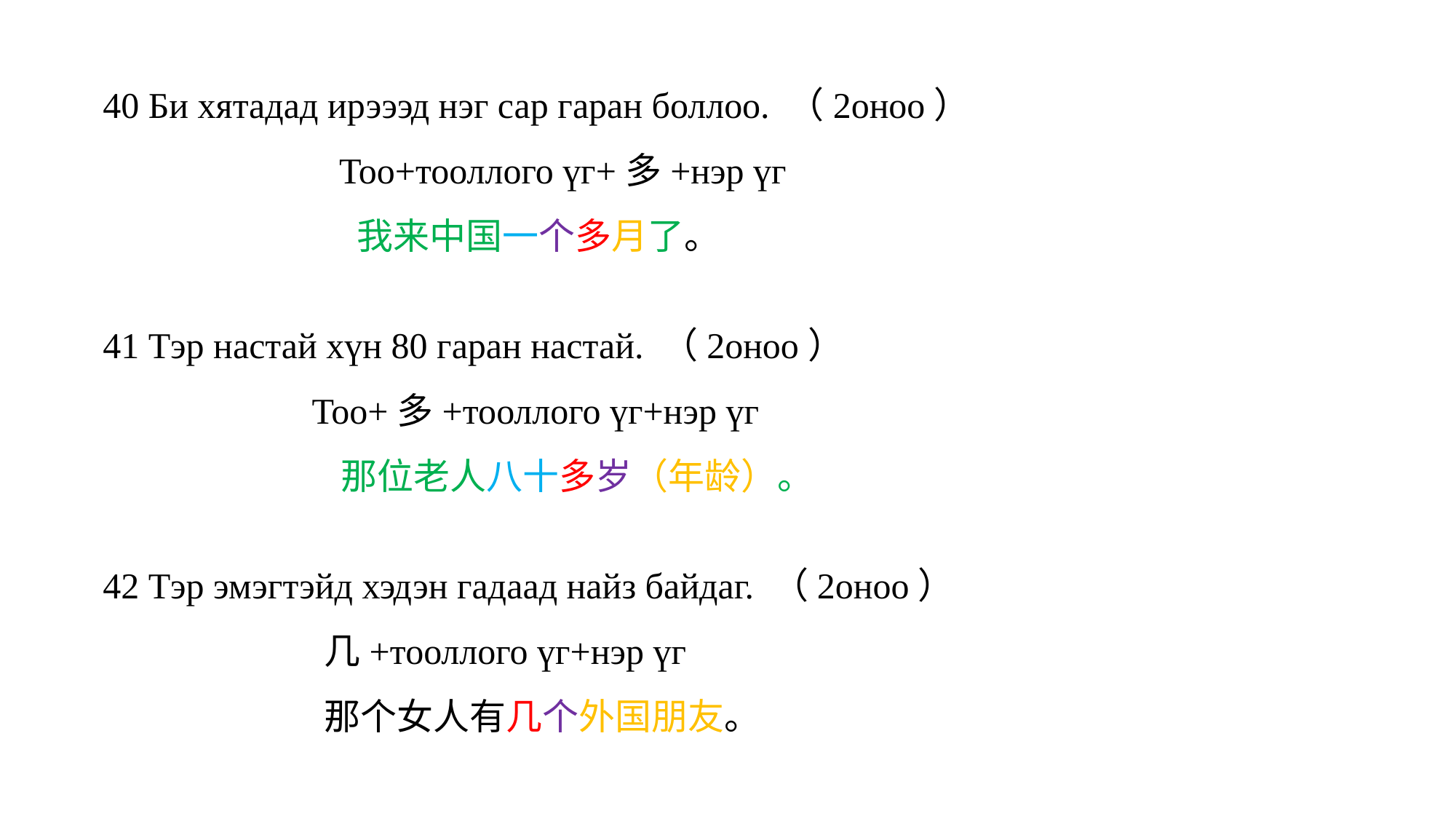

40 Би хятадад ирэээд нэг сар гаран боллоо. （2оноо）
                          Тоо+тооллого үг+多+нэр үг
                              我来中国一个多月了。

41 Тэр настай хүн 80 гаран настай. （2оноо）
                       Тоо+多+тооллого үг+нэр үг
                            那位老人八十多岁（年龄）。

42 Тэр эмэгтэйд хэдэн гадаад найз байдаг. （2оноо）
                          几+тооллого үг+нэр үг
                          那个女人有几个外国朋友。